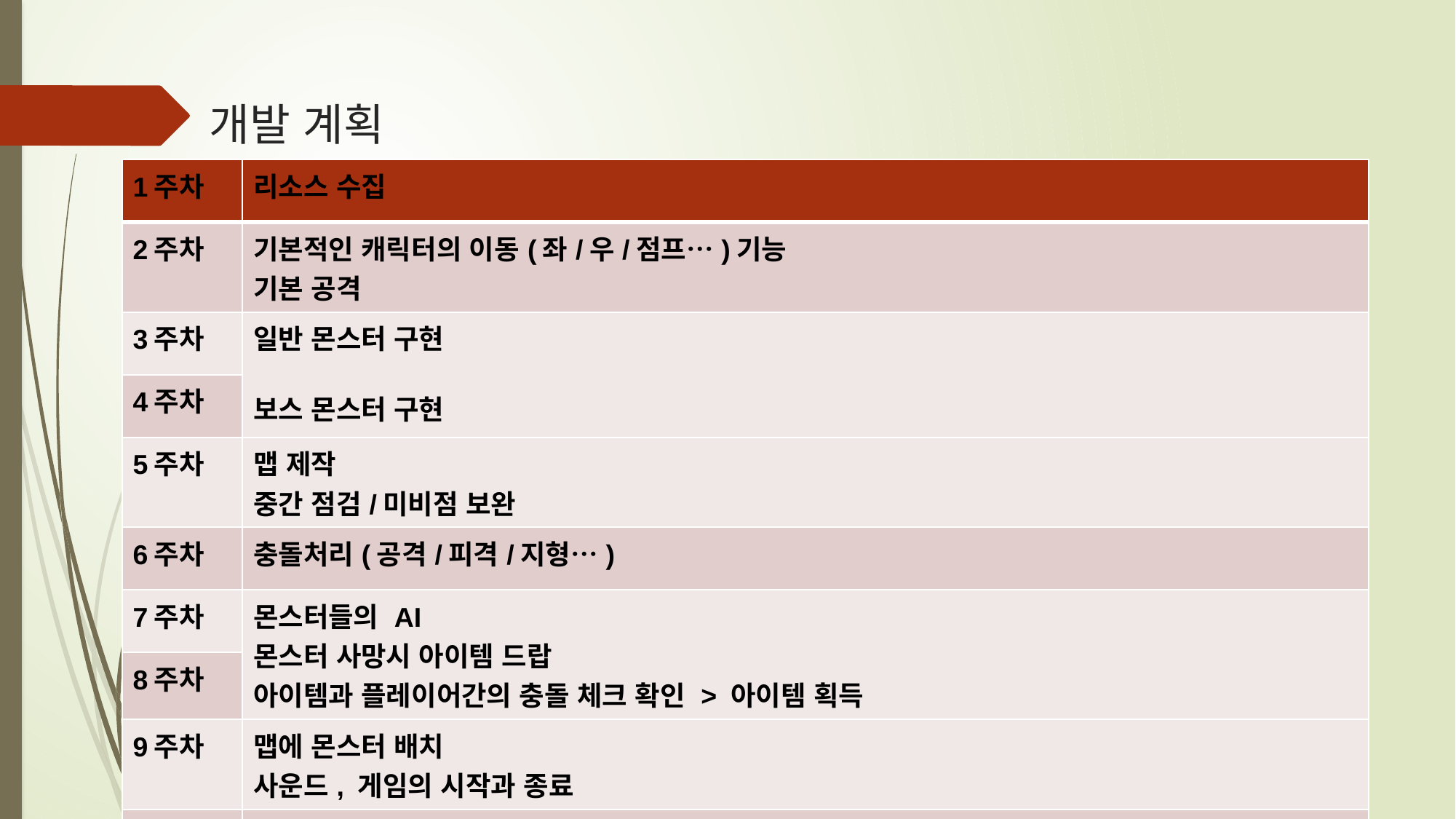

# 개발 계획
| 1주차 | 리소스 수집 |
| --- | --- |
| 2주차 | 기본적인 캐릭터의 이동(좌/우/점프…)기능 기본 공격 |
| 3주차 | 일반 몬스터 구현 보스 몬스터 구현 |
| 4주차 |  |
| 5주차 | 맵 제작 중간 점검/미비점 보완 |
| 6주차 | 충돌처리(공격/피격/지형…) |
| 7주차 | 몬스터들의 AI 몬스터 사망시 아이템 드랍 아이템과 플레이어간의 충돌 체크 확인 > 아이템 획득 |
| 8주차 |  |
| 9주차 | 맵에 몬스터 배치 사운드, 게임의 시작과 종료 |
| 10주차 | 최종 점검 및 최종 발표 준비 |